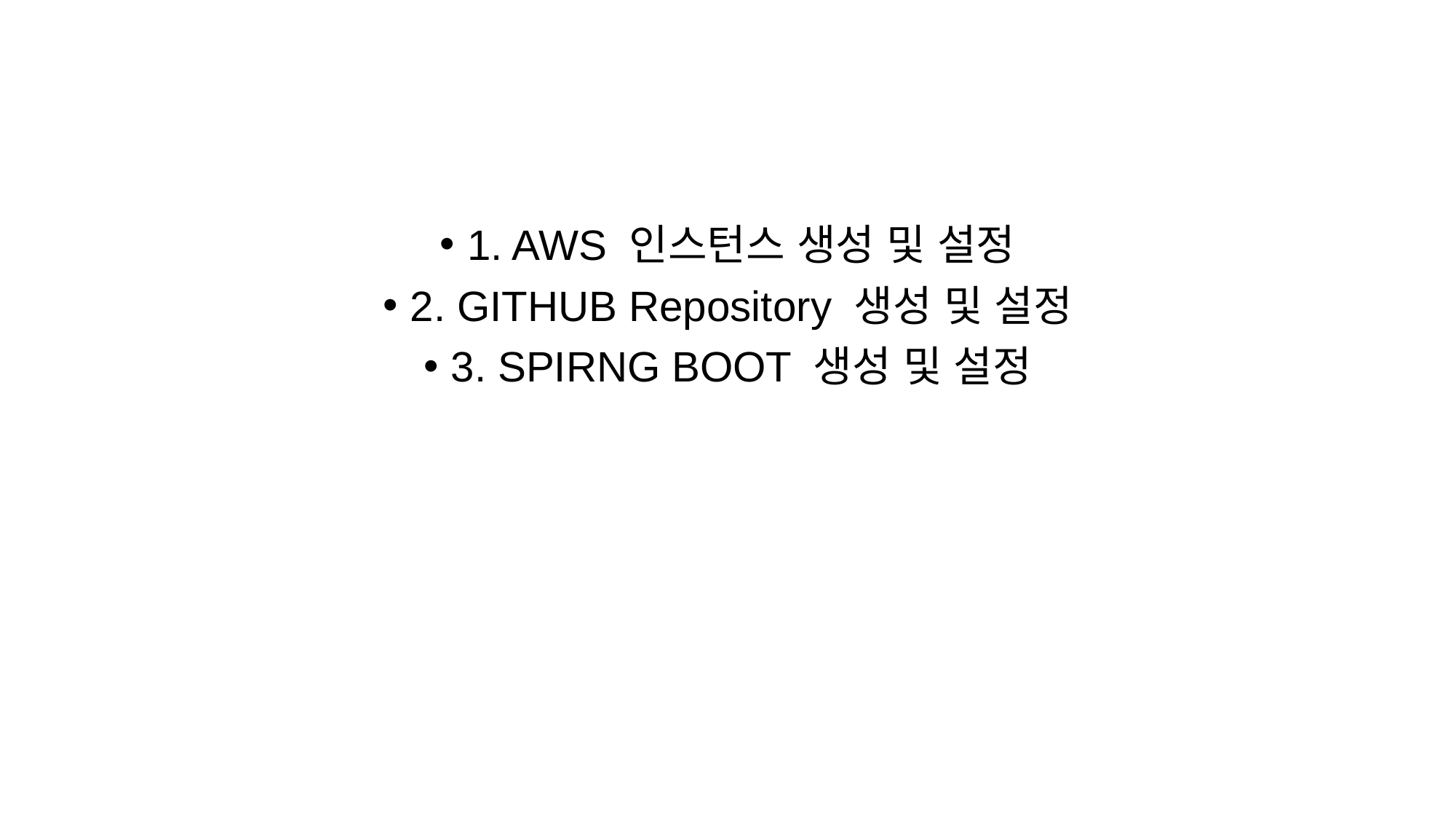

1. AWS 인스턴스 생성 및 설정
2. GITHUB Repository 생성 및 설정
3. SPIRNG BOOT 생성 및 설정